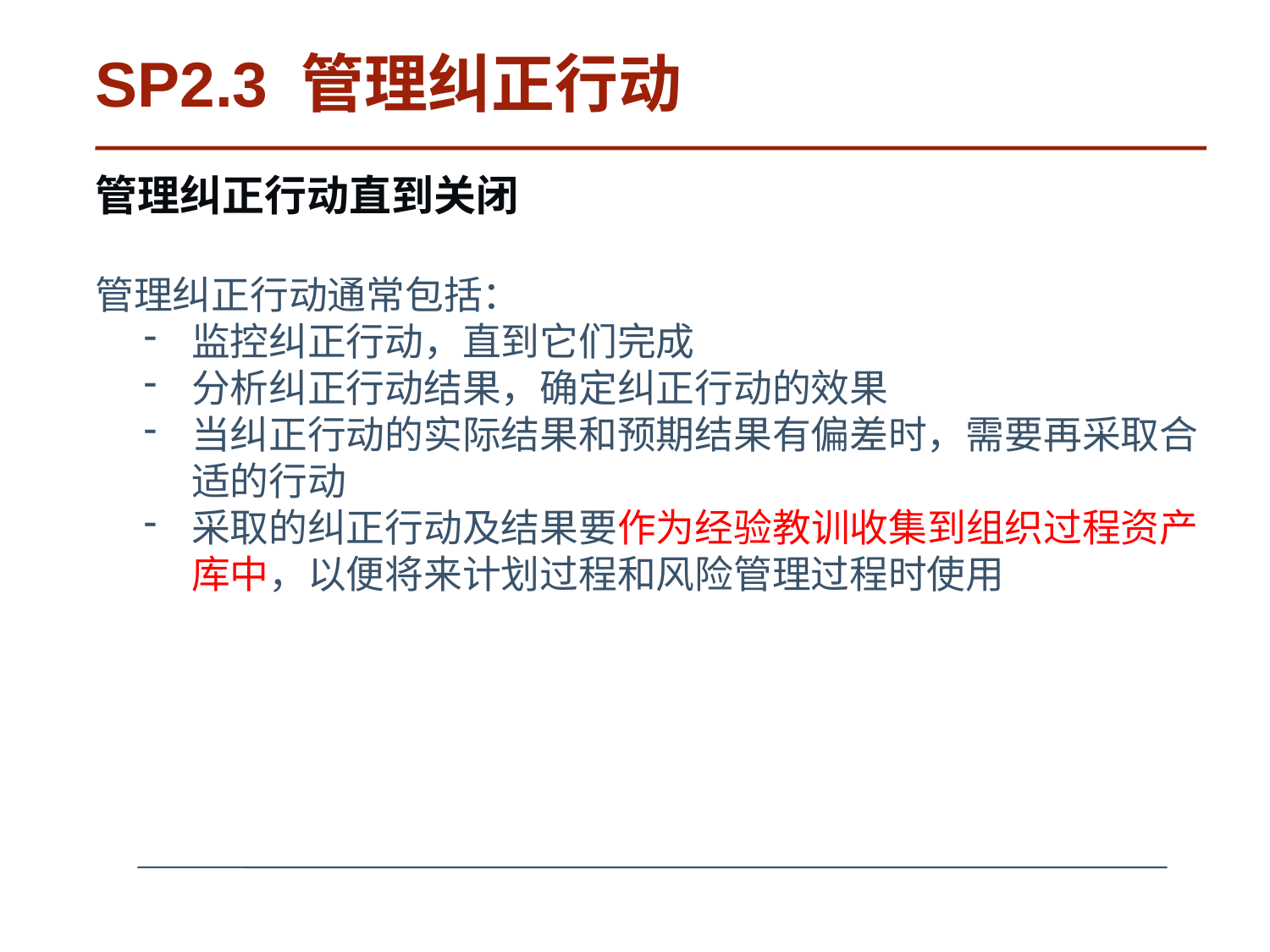

# SP2.3 管理纠正行动
管理纠正行动直到关闭

管理纠正行动通常包括：
监控纠正行动，直到它们完成
分析纠正行动结果，确定纠正行动的效果
当纠正行动的实际结果和预期结果有偏差时，需要再采取合适的行动
采取的纠正行动及结果要作为经验教训收集到组织过程资产库中，以便将来计划过程和风险管理过程时使用